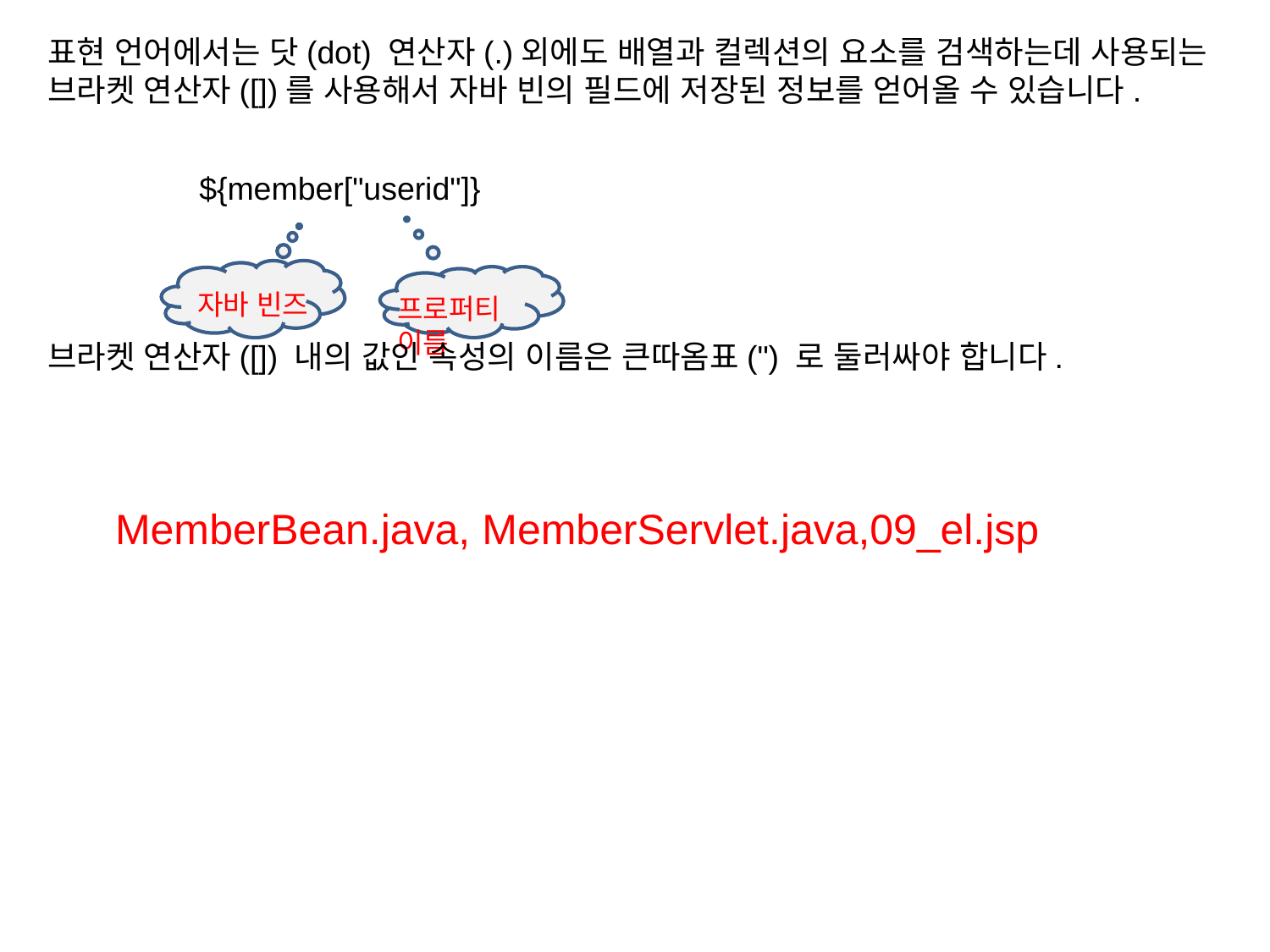

표현 언어에서는 닷(dot) 연산자(.)외에도 배열과 컬렉션의 요소를 검색하는데 사용되는 브라켓 연산자([])를 사용해서 자바 빈의 필드에 저장된 정보를 얻어올 수 있습니다.

브라켓 연산자([]) 내의 값인 속성의 이름은 큰따옴표(") 로 둘러싸야 합니다.

${member["userid"]}

자바 빈즈

프로퍼티 이름
MemberBean.java, MemberServlet.java,09_el.jsp